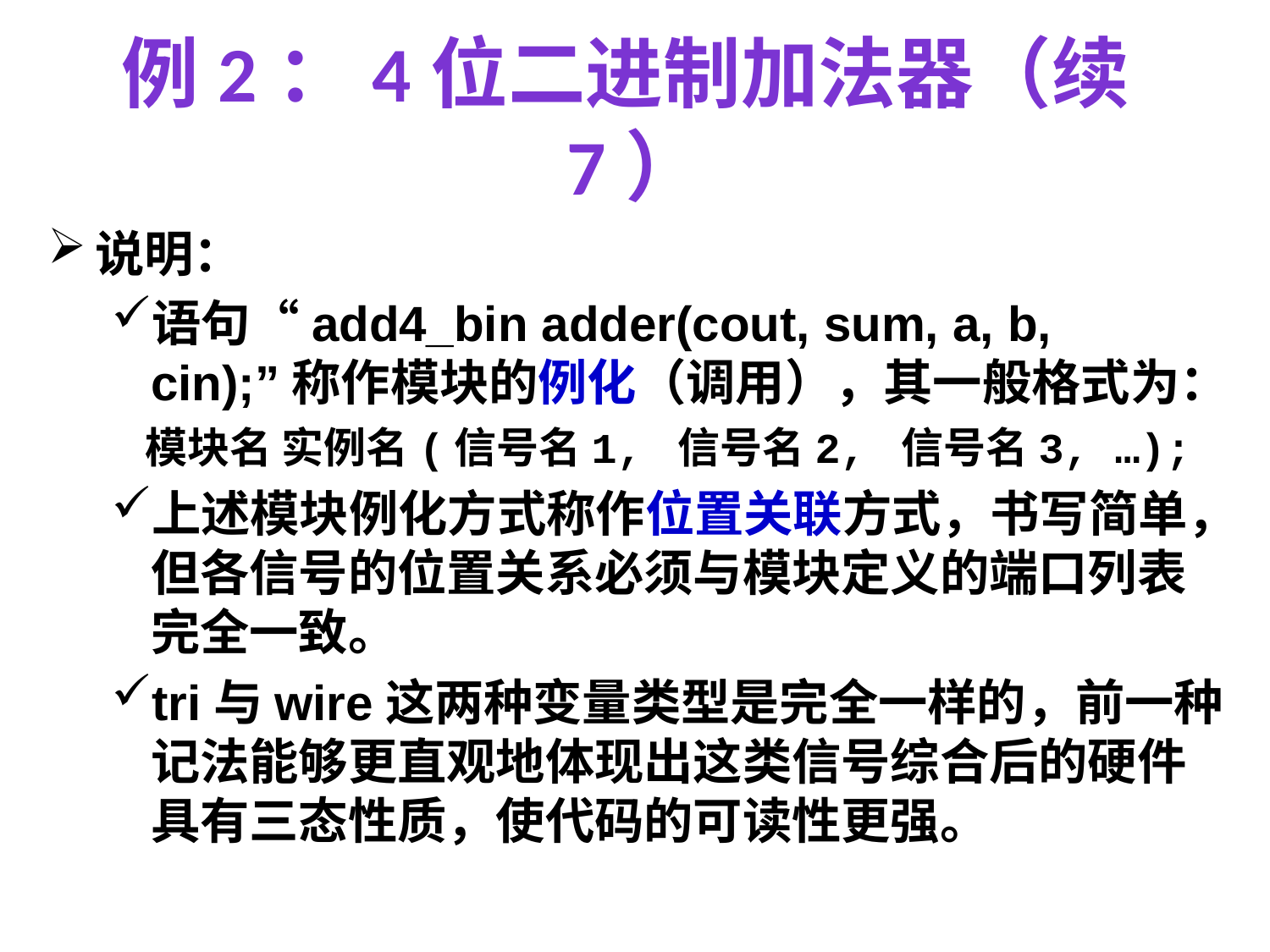

# 例2：4位二进制加法器（续7）
说明：
语句“add4_bin adder(cout, sum, a, b, cin);”称作模块的例化（调用），其一般格式为：
模块名 实例名(信号名1, 信号名2, 信号名3, …);
上述模块例化方式称作位置关联方式，书写简单，但各信号的位置关系必须与模块定义的端口列表完全一致。
tri与wire这两种变量类型是完全一样的，前一种记法能够更直观地体现出这类信号综合后的硬件具有三态性质，使代码的可读性更强。